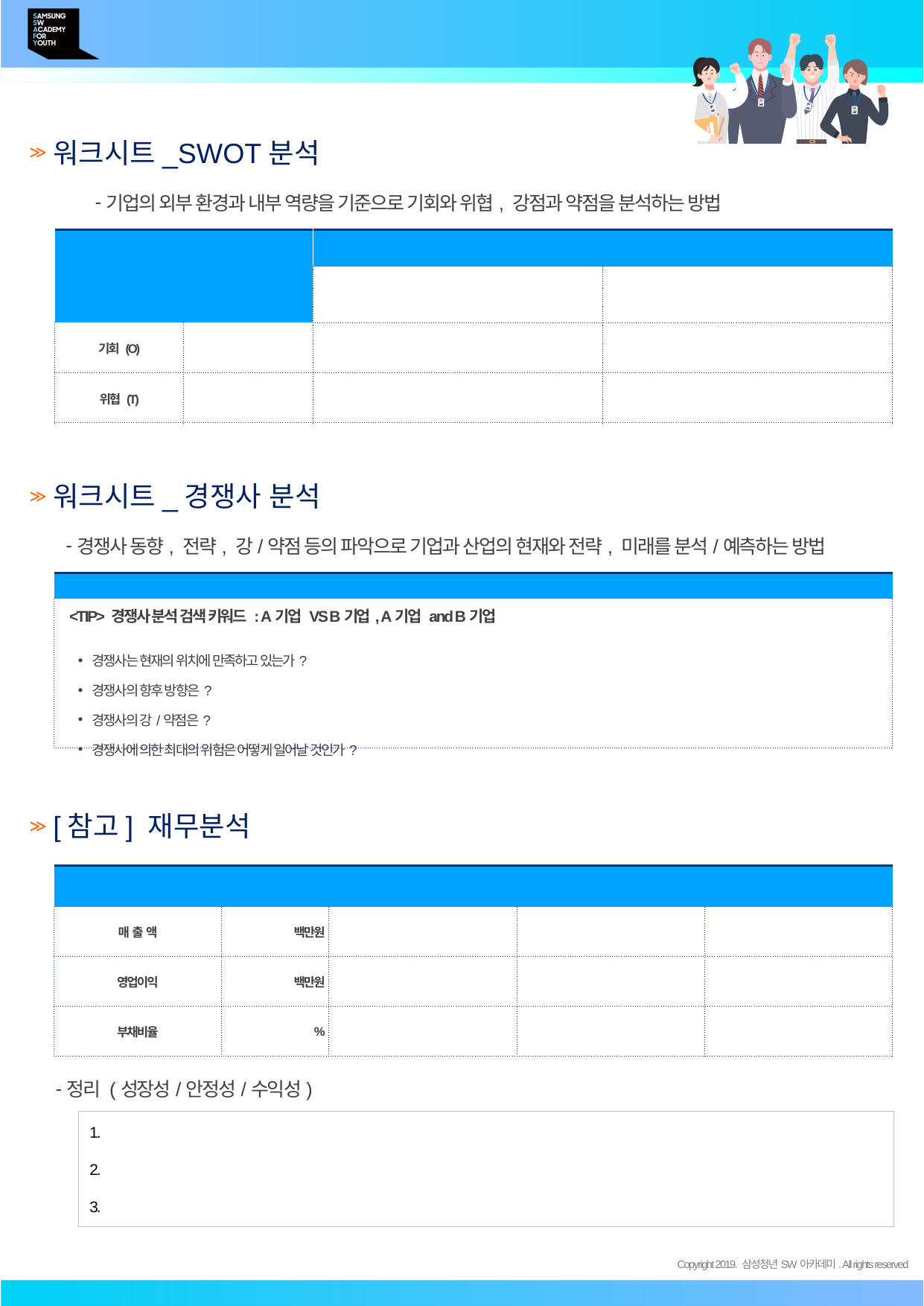

워크시트_SWOT분석
기업의 외부 환경과 내부 역량을 기준으로 기회와 위협, 강점과 약점을 분석하는 방법
| 내부 역량 외부 역량 |  | 강점 (S) | 약점 (W) |
| --- | --- | --- | --- |
|  |  |  |  |
| 기회 (O) |  |  |  |
| 위협 (T) |  |  |  |
워크시트_경쟁사 분석
경쟁사 동향, 전략, 강/약점 등의 파악으로 기업과 산업의 현재와 전략, 미래를 분석/예측하는 방법
| 경쟁사 분석 |
| --- |
| <TIP> 경쟁사 분석 검색 키워드 : A기업 VS B기업, A기업 and B기업 경쟁사는 현재의 위치에 만족하고 있는가? 경쟁사의 향후 방향은? 경쟁사의 강/약점은? 경쟁사에 의한 최대의 위험은 어떻게 일어날 것인가? |
[참고] 재무분석
| 분석항목 | 단 위 | 조사기업 ( ) | 경쟁사1 ( ) | 경쟁사 2 ( ) |
| --- | --- | --- | --- | --- |
| 매 출 액 | 백만원 |  |  |  |
| 영업이익 | 백만원 |  |  |  |
| 부채비율 | % |  |  |  |
정리 (성장성/안정성/수익성)
1.

2.

3.